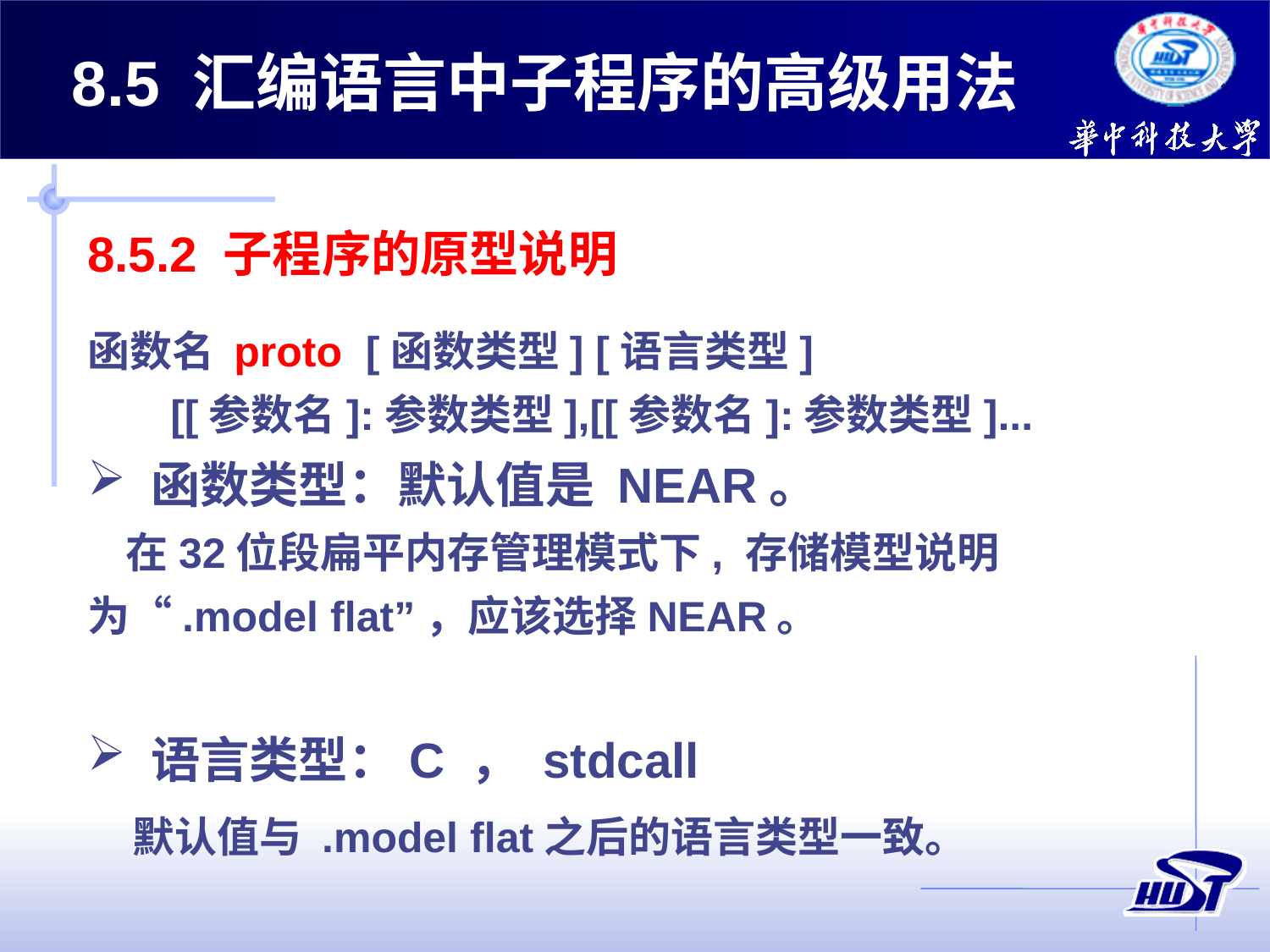

8.5 汇编语言中子程序的高级用法
8.5.2 子程序的原型说明
函数名 proto  [函数类型] [语言类型]
       [[参数名]:参数类型],[[参数名]:参数类型]...
函数类型：默认值是 NEAR。
   在32位段扁平内存管理模式下, 存储模型说明为“.model flat”，应该选择NEAR。

语言类型：C ， stdcall
   默认值与 .model flat之后的语言类型一致。